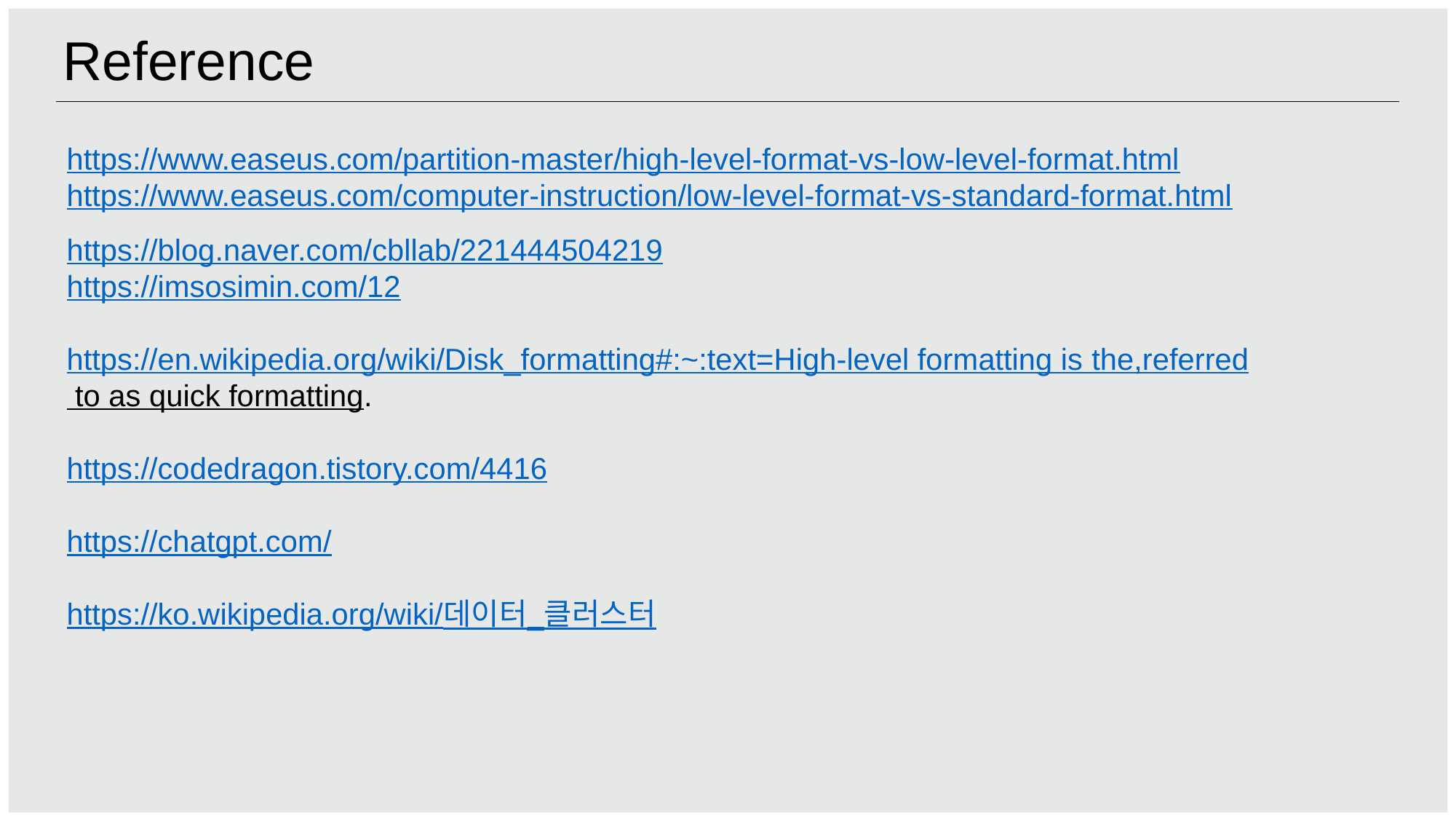

Reference
https://www.easeus.com/partition-master/high-level-format-vs-low-level-format.html
https://www.easeus.com/computer-instruction/low-level-format-vs-standard-format.html

https://blog.naver.com/cbllab/221444504219
https://imsosimin.com/12

https://en.wikipedia.org/wiki/Disk_formatting#:~:text=High-level formatting is the,referred to as quick formatting.

https://codedragon.tistory.com/4416

https://chatgpt.com/

https://ko.wikipedia.org/wiki/데이터_클러스터